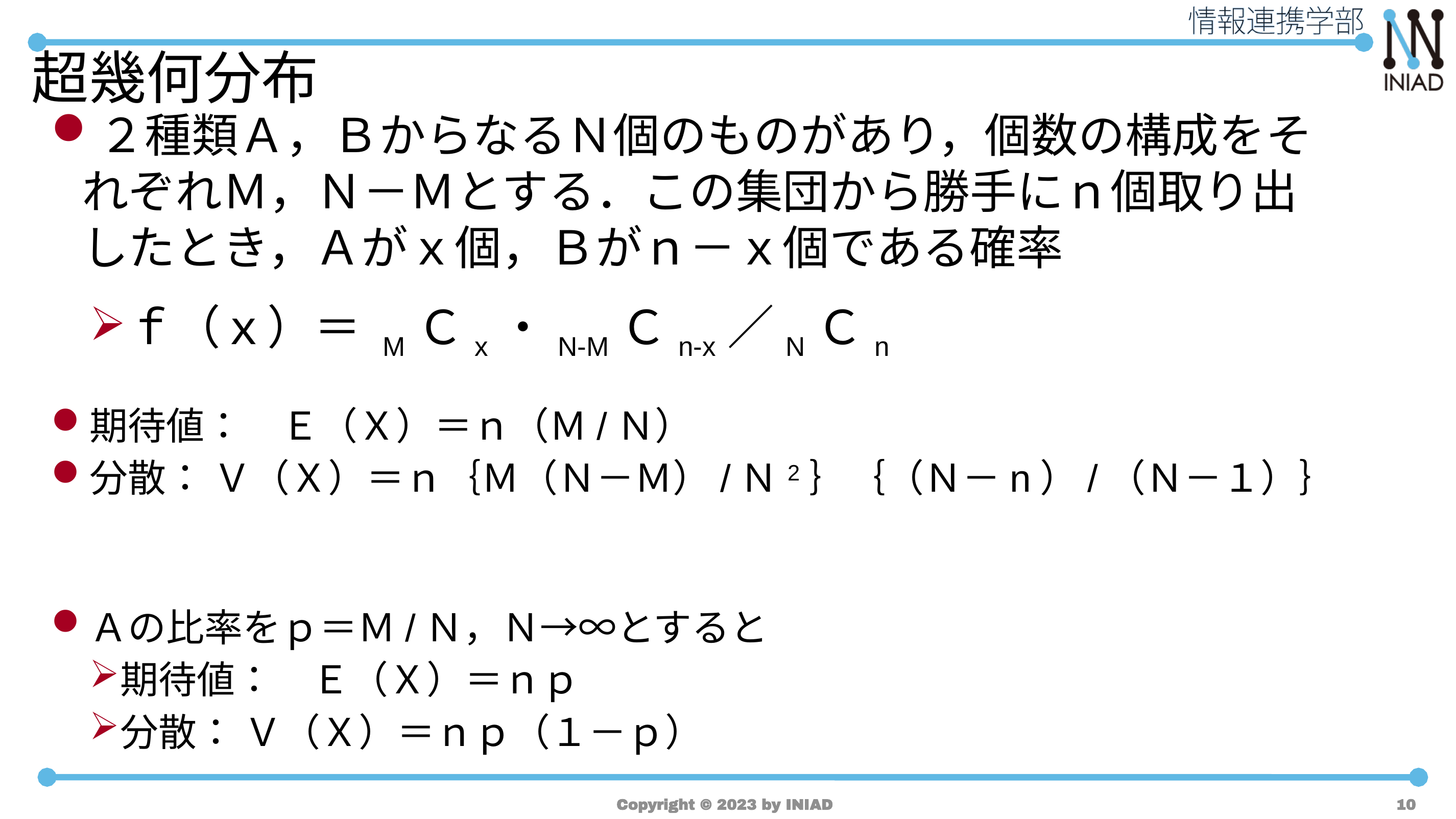

# 超幾何分布
２種類Ａ，ＢからなるＮ個のものがあり，個数の構成をそれぞれＭ，Ｎ－Ｍとする．この集団から勝手にｎ個取り出したとき，Ａがｘ個，Ｂがｎ－ｘ個である確率
ｆ（ｘ）＝ MＣx・N-MＣn-x／NＣn
期待値：　Ｅ（Ｘ）＝ｎ（Ｍ/Ｎ）
分散： Ｖ（Ｘ）＝ｎ｛Ｍ（Ｎ－Ｍ）/Ｎ2｝｛（Ｎ－n）/（Ｎ－１）｝
Ａの比率をｐ＝Ｍ/Ｎ，Ｎ→∞とすると
期待値：　Ｅ（Ｘ）＝ｎｐ
分散： Ｖ（Ｘ）＝ｎｐ（１－ｐ）
Copyright © 2023 by INIAD
10